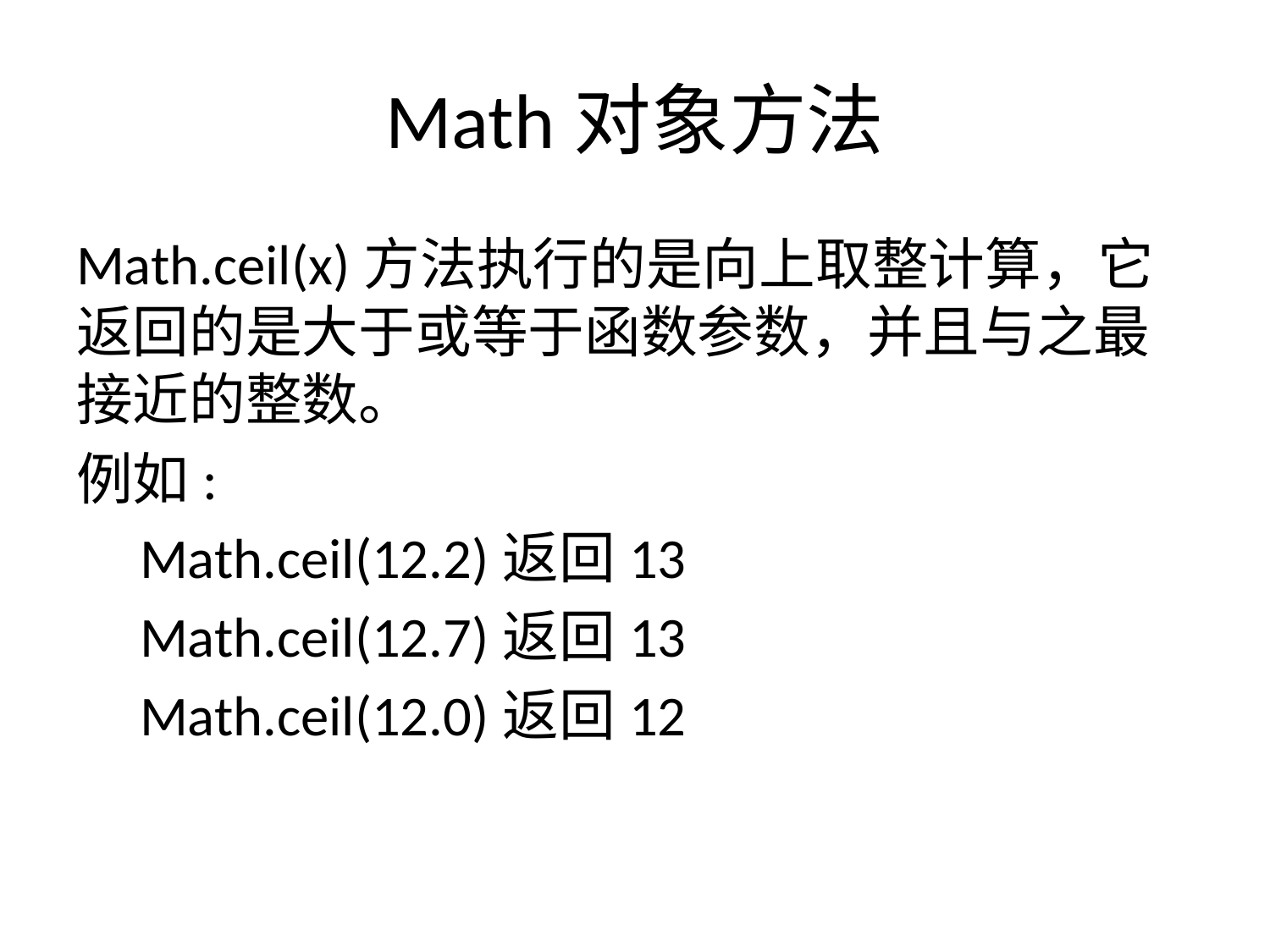

# Math对象方法
Math.ceil(x)方法执行的是向上取整计算，它返回的是大于或等于函数参数，并且与之最接近的整数。
例如:
     Math.ceil(12.2)返回13
     Math.ceil(12.7)返回13
     Math.ceil(12.0)返回12